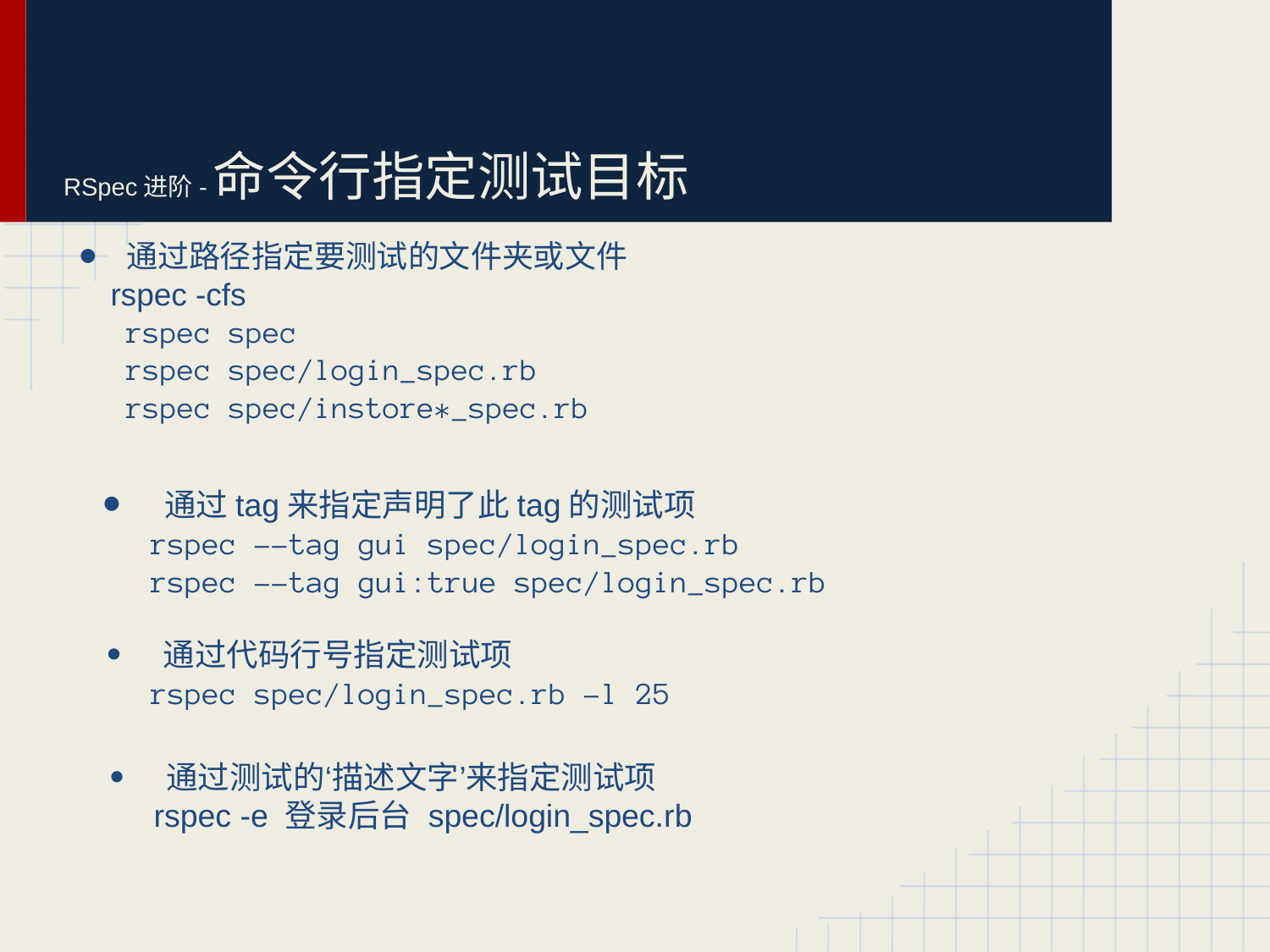

# RSpec进阶-命令行指定测试目标
通过路径指定要测试的文件夹或文件
	rspec -cfs
rspec spec
rspec spec/login_spec.rb
rspec spec/instore*_spec.rb
通过tag来指定声明了此tag的测试项
rspec --tag gui spec/login_spec.rb
rspec --tag gui:true spec/login_spec.rb
通过代码行号指定测试项
rspec spec/login_spec.rb -l 25
通过测试的‘描述文字’来指定测试项
rspec -e 登录后台 spec/login_spec.rb